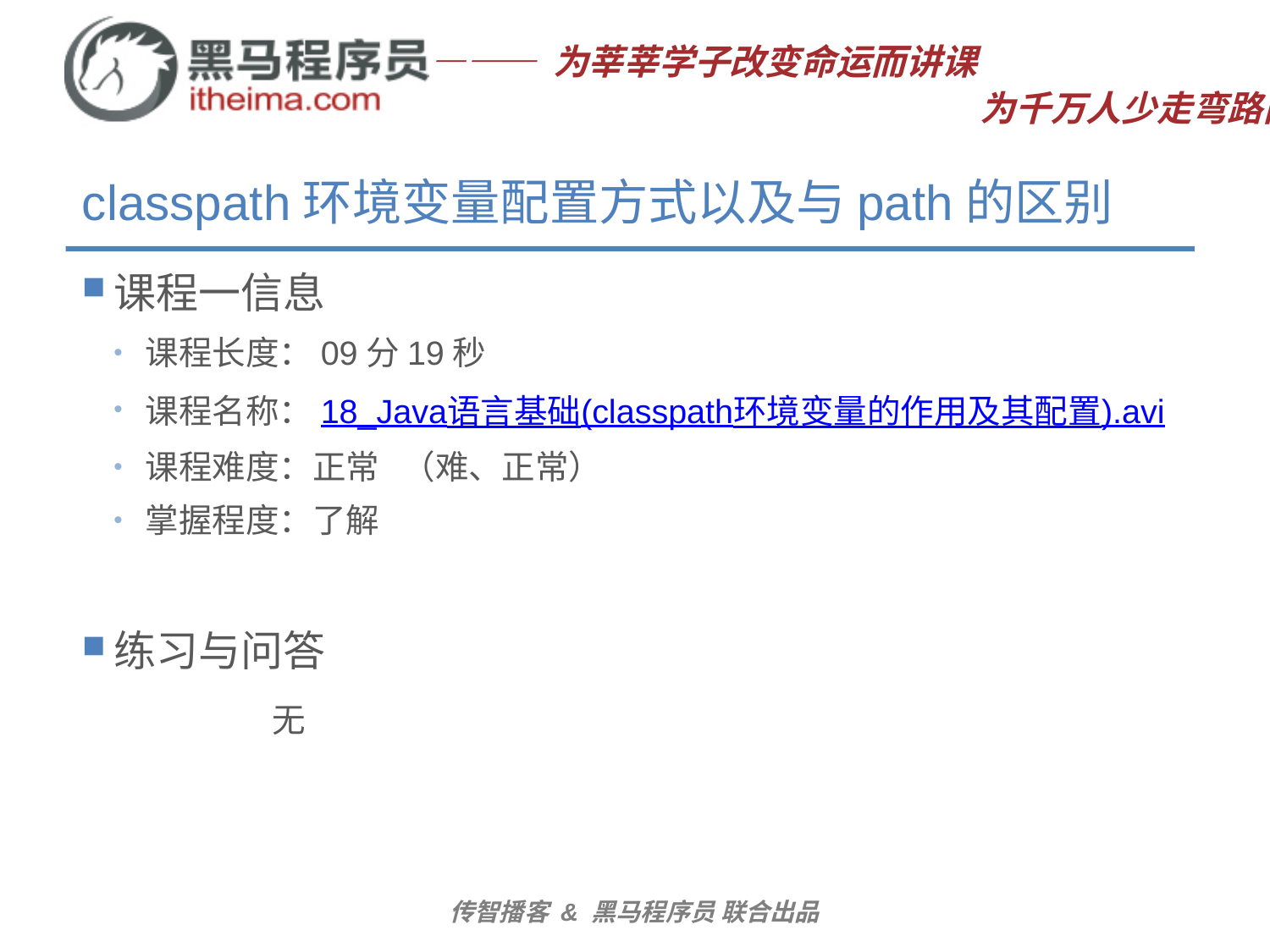

# classpath环境变量配置方式以及与path的区别
课程一信息
课程长度：09分19秒
课程名称：18_Java语言基础(classpath环境变量的作用及其配置).avi
课程难度：正常   （难、正常）
掌握程度：了解

练习与问答
	无